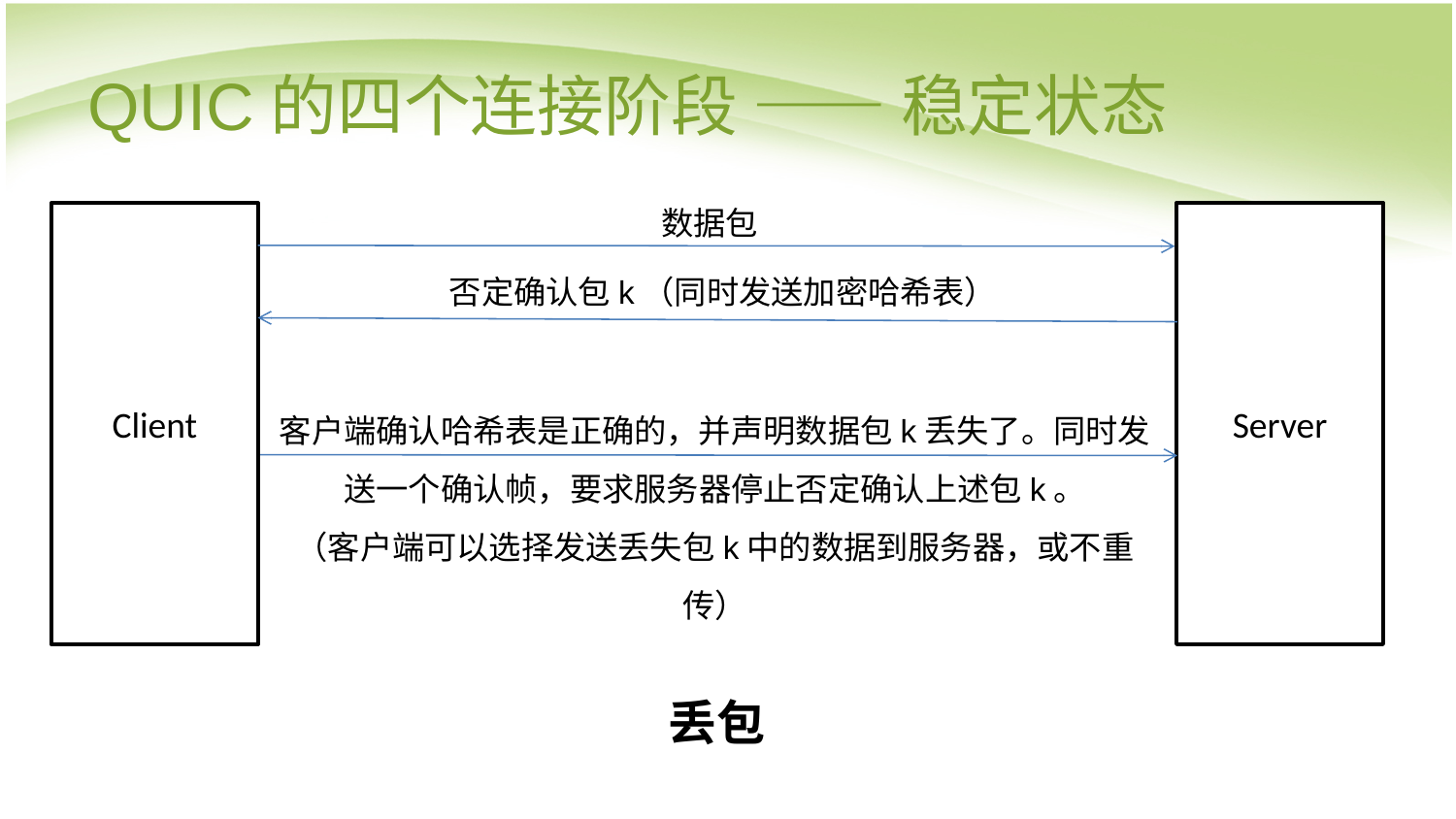

# QUIC的四个连接阶段 —— 稳定状态
数据包
Client
Server

否定确认包k（同时发送加密哈希表）

客户端确认哈希表是正确的，并声明数据包k丢失了。同时发送一个确认帧，要求服务器停止否定确认上述包k。
（客户端可以选择发送丢失包k中的数据到服务器，或不重传）
丢包